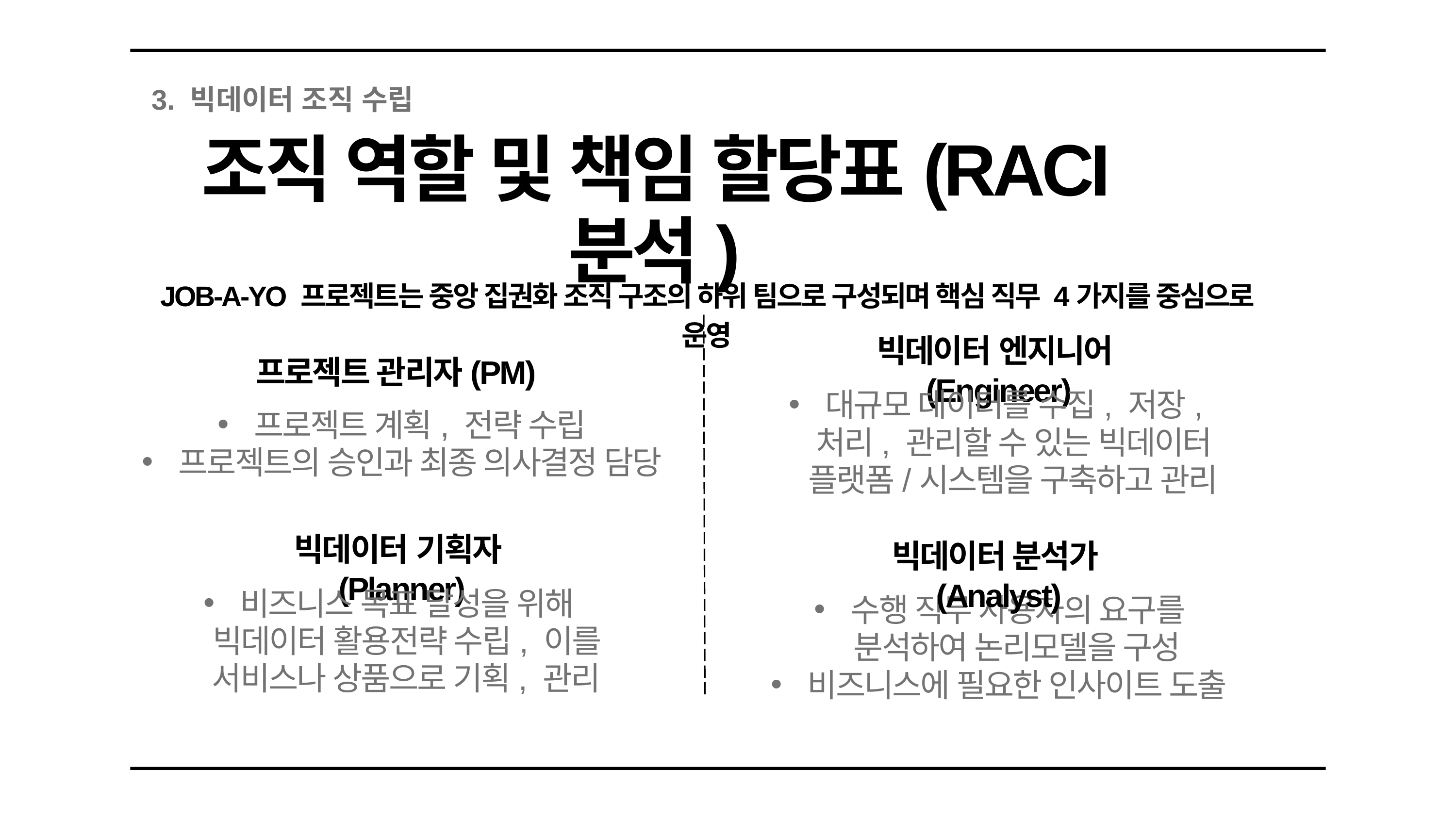

3. 빅데이터 조직 수립
조직 역할 및 책임 할당표(RACI 분석)
JOB-A-YO 프로젝트는 중앙 집권화 조직 구조의 하위 팀으로 구성되며 핵심 직무 4가지를 중심으로 운영

빅데이터 엔지니어(Engineer)
대규모 데이터를 수집, 저장, 처리, 관리할 수 있는 빅데이터 플랫폼/시스템을 구축하고 관리
프로젝트 관리자(PM)
프로젝트 계획, 전략 수립
프로젝트의 승인과 최종 의사결정 담당
빅데이터 기획자(Planner)
비즈니스 목표 달성을 위해 빅데이터 활용전략 수립, 이를 서비스나 상품으로 기획, 관리
빅데이터 분석가(Analyst)
수행 직무 사용자의 요구를 분석하여 논리모델을 구성
비즈니스에 필요한 인사이트 도출